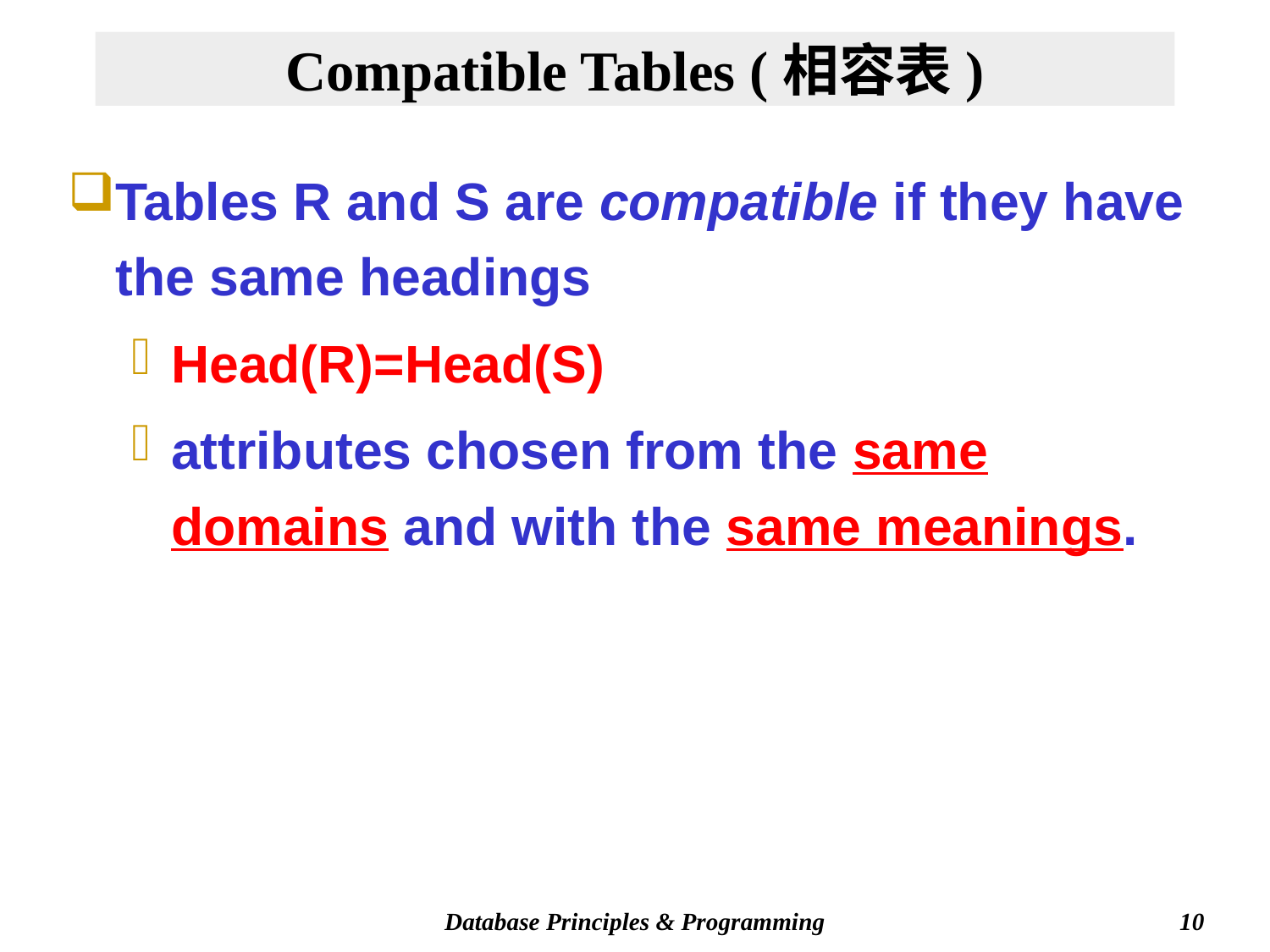

# Compatible Tables (相容表)
Tables R and S are compatible if they have the same headings
Head(R)=Head(S)
attributes chosen from the same domains and with the same meanings.

Database Principles & Programming
10